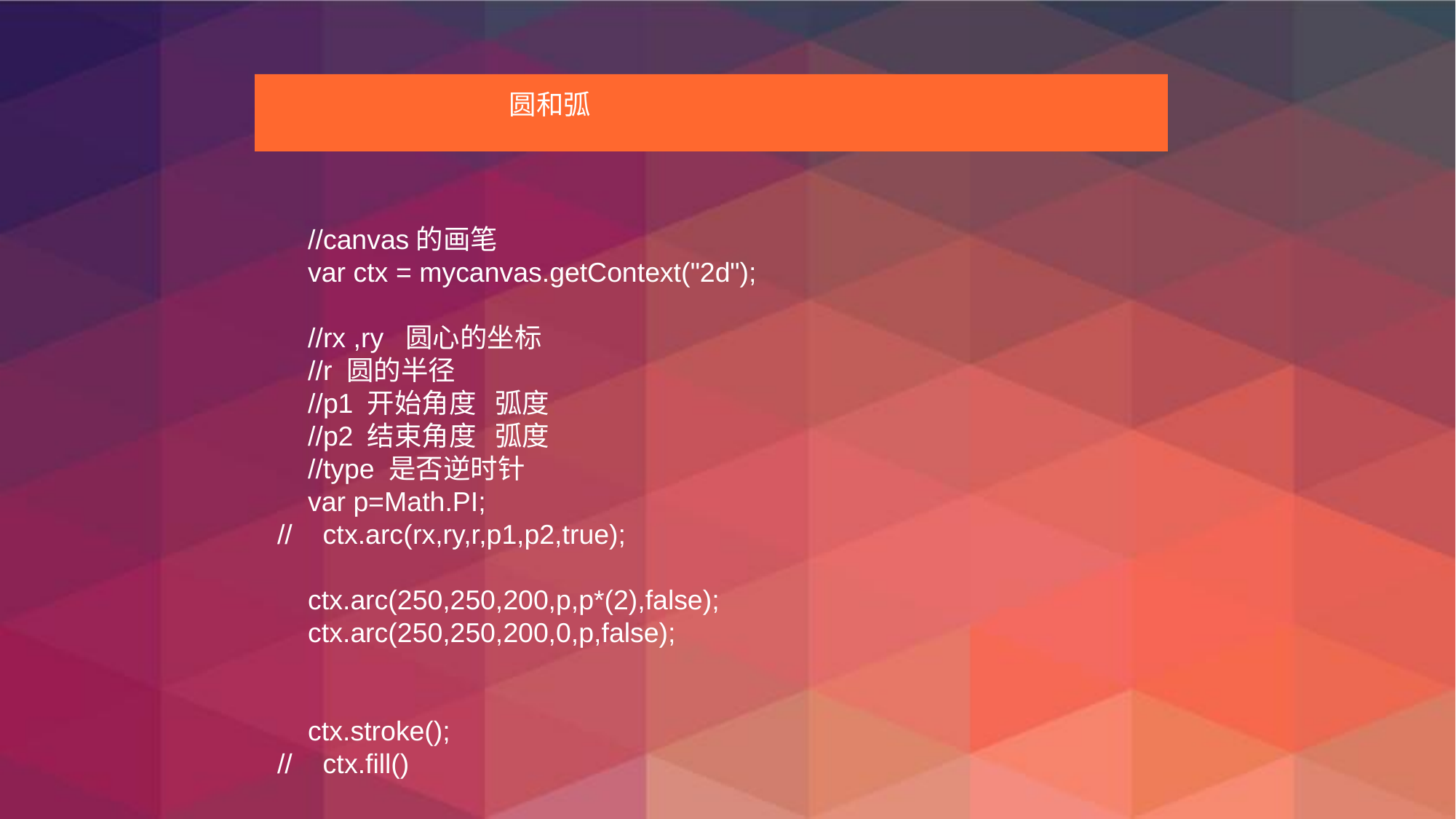

圆和弧

    //canvas的画笔
    var ctx = mycanvas.getContext("2d");

    //rx ,ry  圆心的坐标
    //r 圆的半径
    //p1 开始角度   弧度
    //p2 结束角度   弧度
    //type 是否逆时针
    var p=Math.PI;
//    ctx.arc(rx,ry,r,p1,p2,true);

    ctx.arc(250,250,200,p,p*(2),false);
    ctx.arc(250,250,200,0,p,false);

    ctx.stroke();
//    ctx.fill()